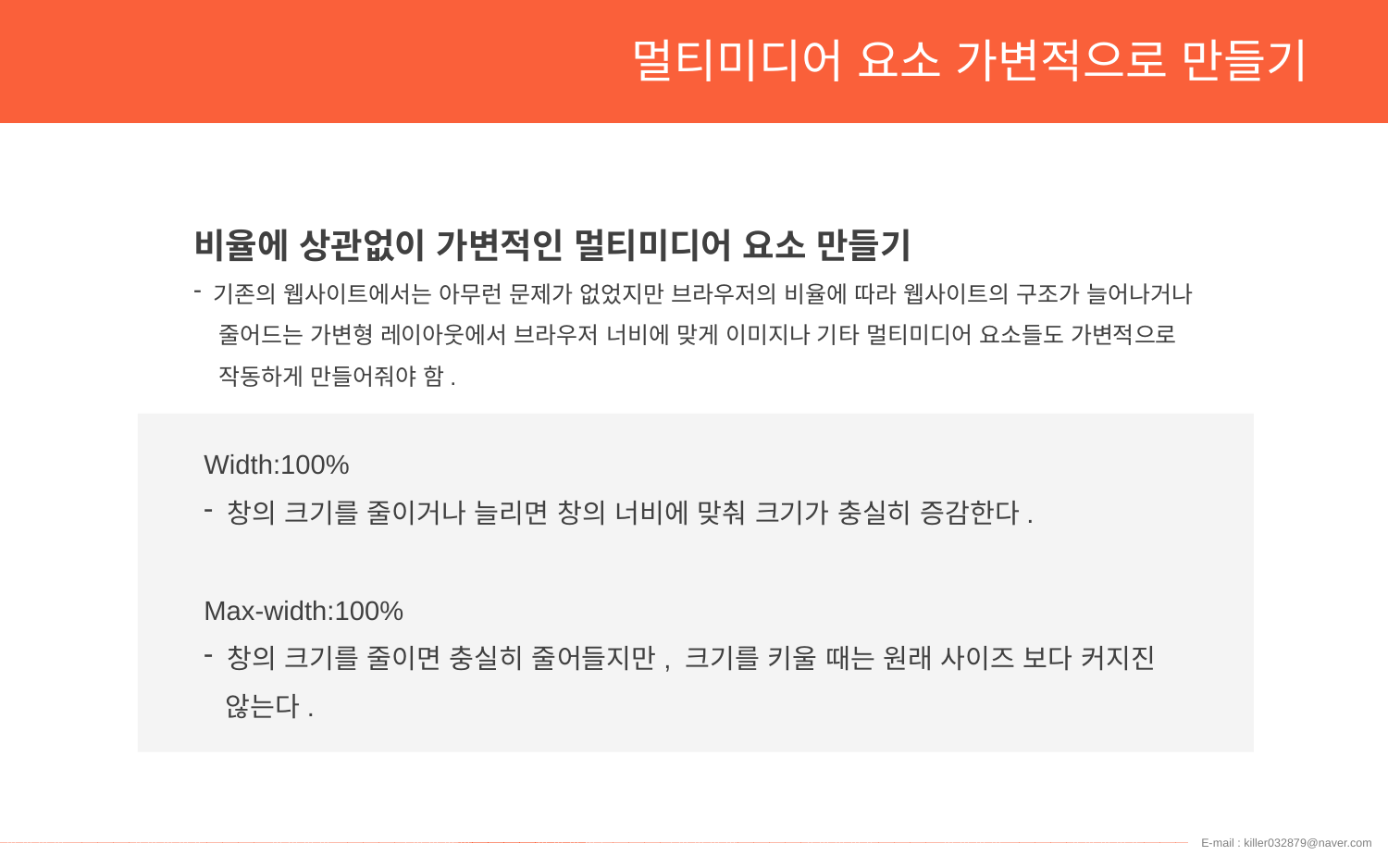

멀티미디어 요소 가변적으로 만들기
비율에 상관없이 가변적인 멀티미디어 요소 만들기
 기존의 웹사이트에서는 아무런 문제가 없었지만 브라우저의 비율에 따라 웹사이트의 구조가 늘어나거나
   줄어드는 가변형 레이아웃에서 브라우저 너비에 맞게 이미지나 기타 멀티미디어 요소들도 가변적으로
   작동하게 만들어줘야 함.

Width:100%
 창의 크기를 줄이거나 늘리면 창의 너비에 맞춰 크기가 충실히 증감한다.

Max-width:100%
 창의 크기를 줄이면 충실히 줄어들지만, 크기를 키울 때는 원래 사이즈 보다 커지진
  않는다.